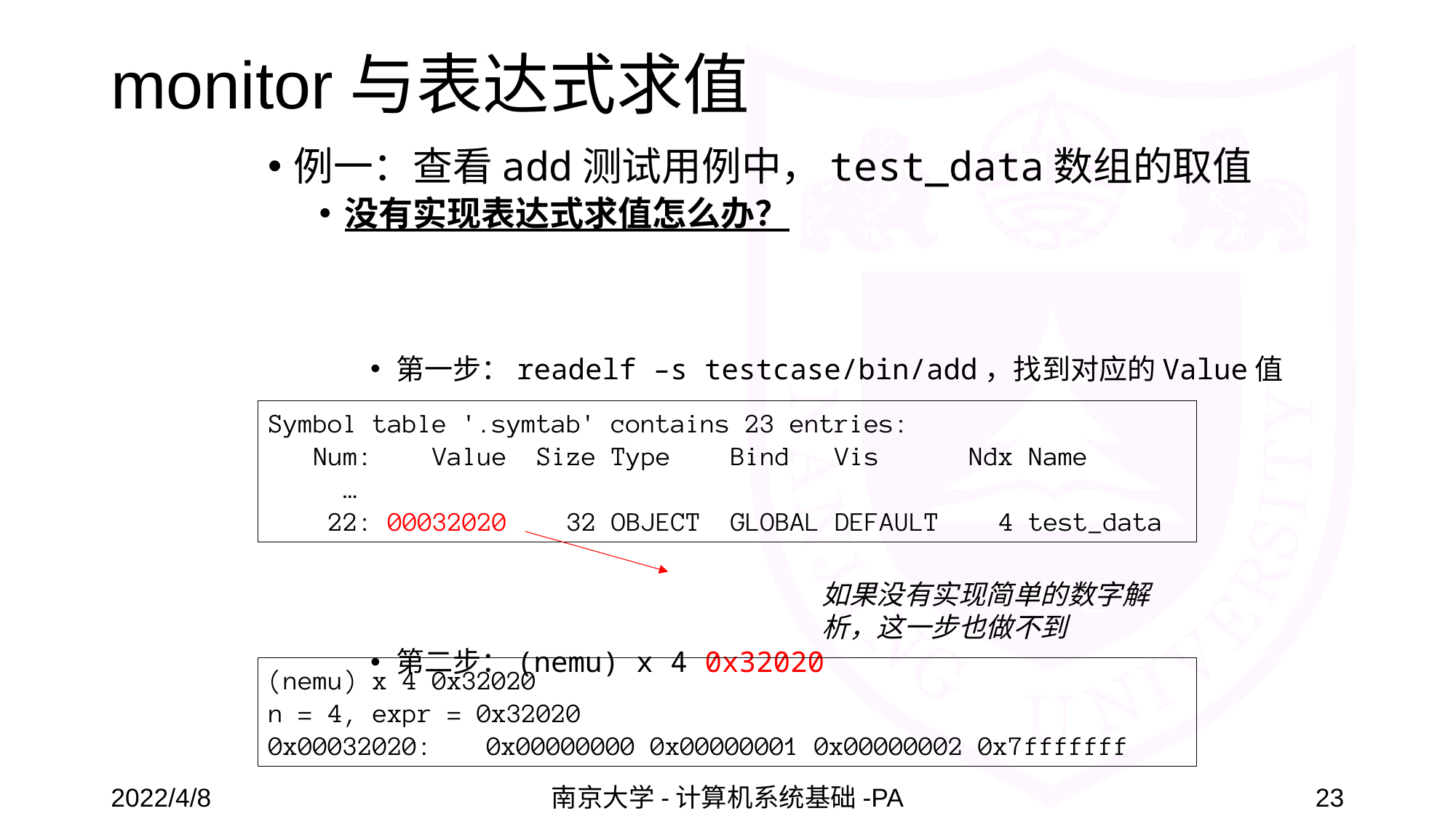

# monitor与表达式求值
例一：查看add测试用例中，test_data数组的取值
没有实现表达式求值怎么办？

第一步：readelf –s testcase/bin/add，找到对应的Value值

第二步：(nemu) x 4 0x32020

Symbol table '.symtab' contains 23 entries:
   Num:    Value  Size Type    Bind   Vis      Ndx Name
     …
    22: 00032020    32 OBJECT  GLOBAL DEFAULT    4 test_data
如果没有实现简单的数字解析，这一步也做不到
(nemu) x 4 0x32020
n = 4, expr = 0x32020
0x00032020:	0x00000000 0x00000001 0x00000002 0x7fffffff
2022/4/8
南京大学-计算机系统基础-PA
23